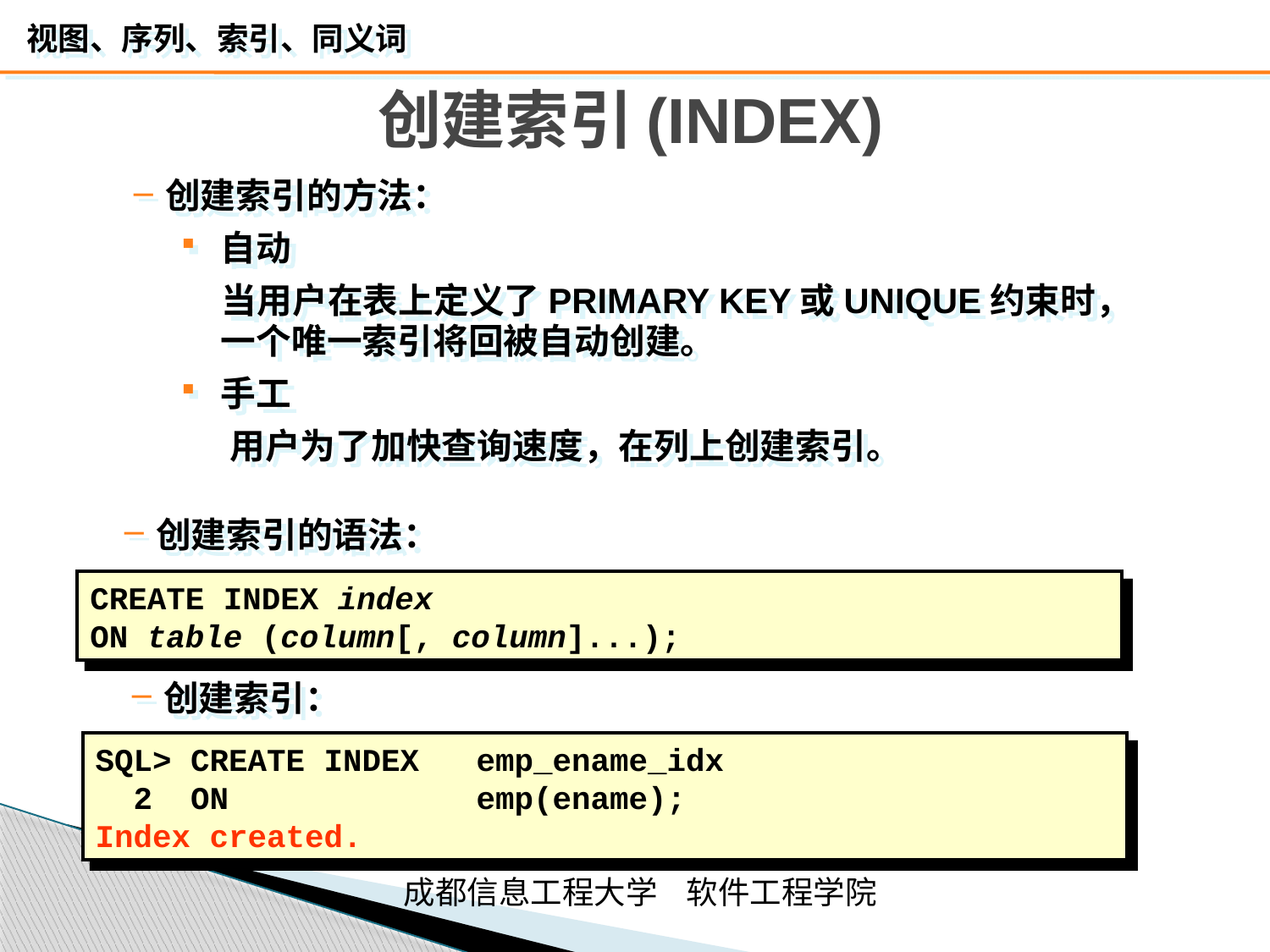

# 创建索引(INDEX)
创建索引的方法：
自动
    当用户在表上定义了PRIMARY KEY或UNIQUE约束时，一个唯一索引将回被自动创建。
手工
     用户为了加快查询速度，在列上创建索引。
创建索引的语法：
CREATE INDEX index
ON table (column[, column]...);
创建索引：
SQL> CREATE INDEX 	emp_ename_idx
  2  ON 			emp(ename);
Index created.